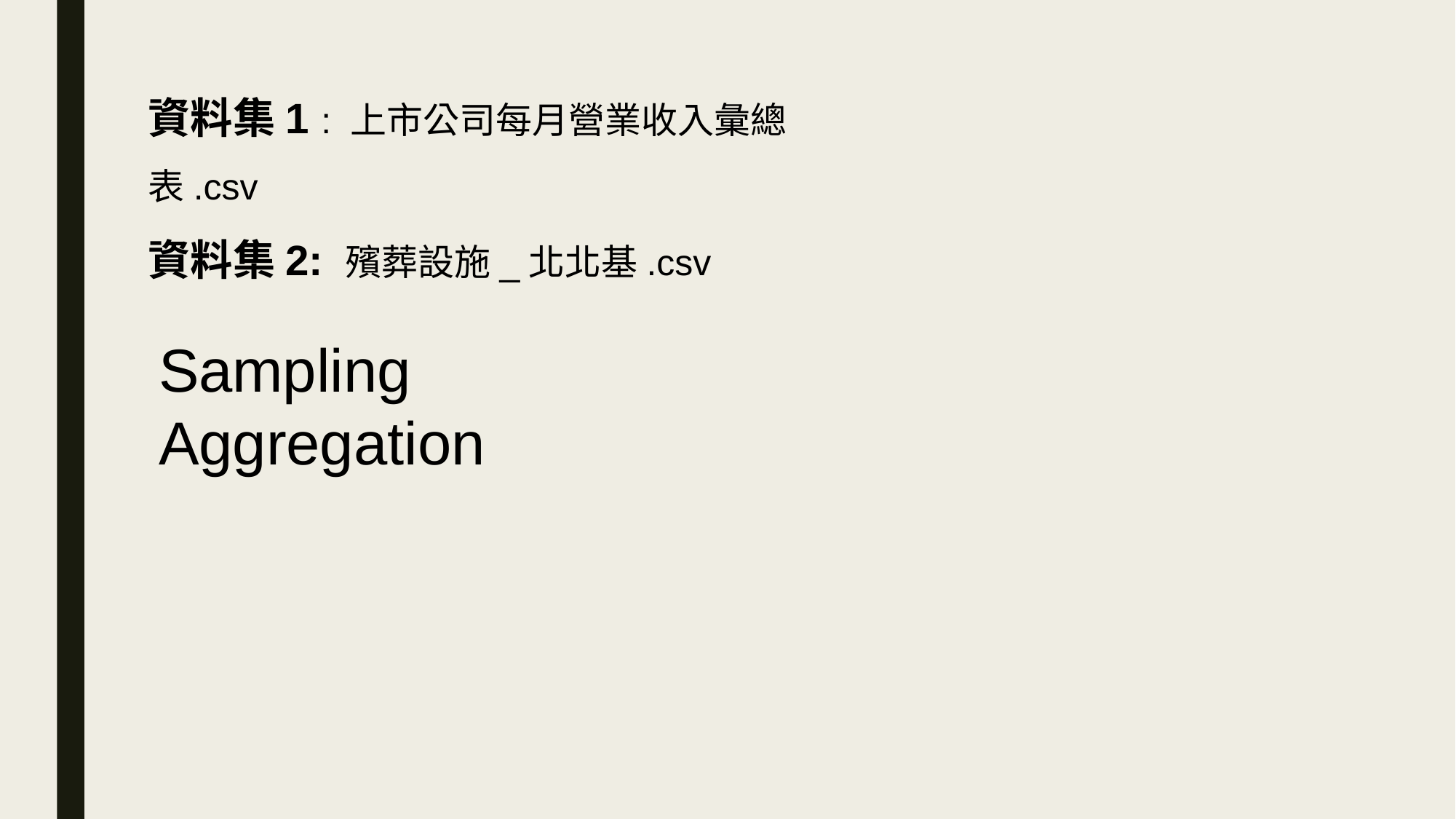

資料集1 : 上市公司每月營業收入彙總表.csv
資料集2: 殯葬設施_北北基.csv
Sampling
Aggregation